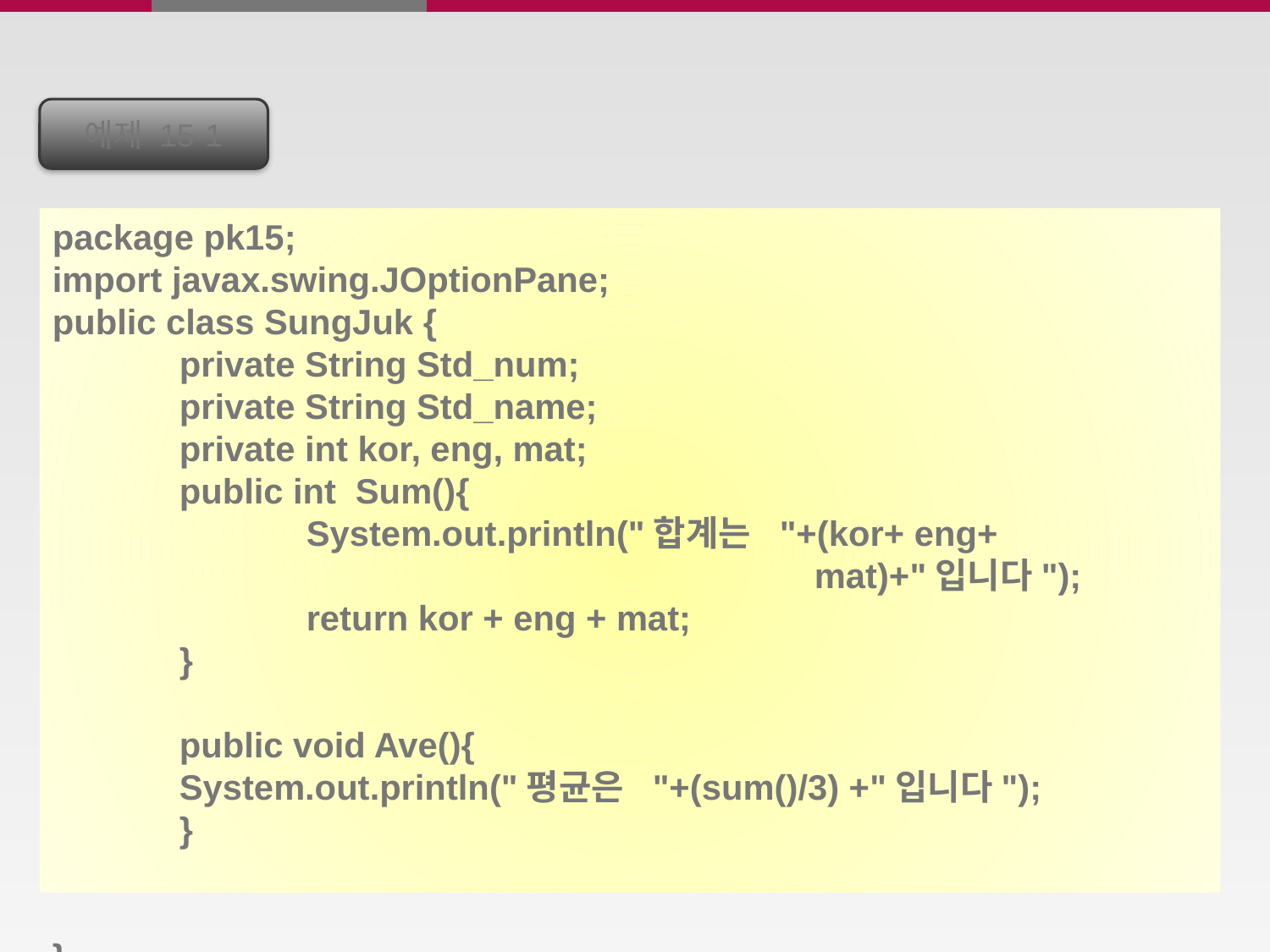

예제 15-1
package pk15;
import javax.swing.JOptionPane;
public class SungJuk {
	private String Std_num;
	private String Std_name;
	private int kor, eng, mat;
	public int  Sum(){
		System.out.println("합계는  "+(kor+ eng+ 								mat)+"입니다");
		return kor + eng + mat;
	}

	public void Ave(){
	System.out.println("평균은  "+(sum()/3) +"입니다");
	}

}